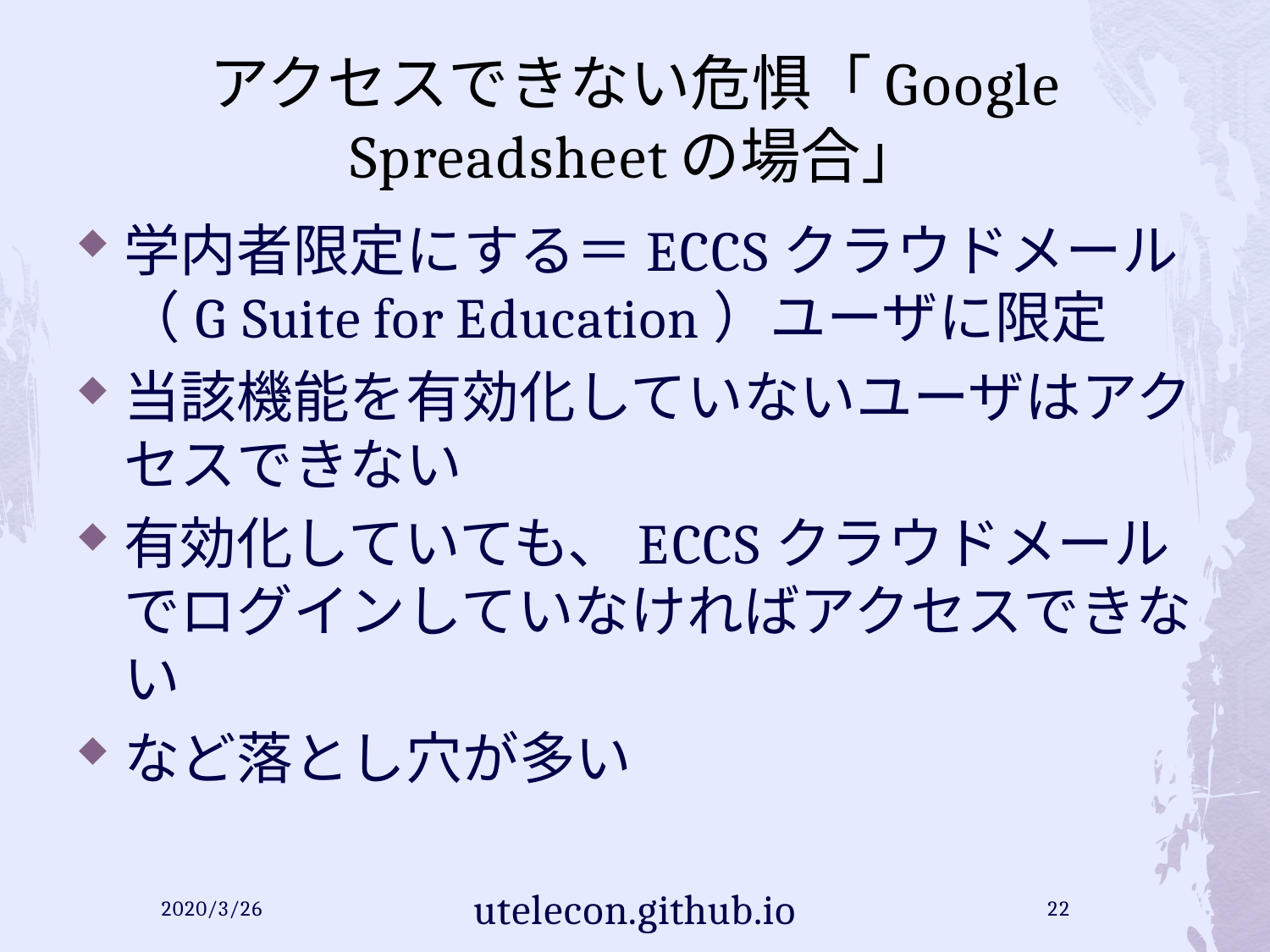

# アクセスできない危惧「Google Spreadsheetの場合」
学内者限定にする＝ECCSクラウドメール（G Suite for Education）ユーザに限定
当該機能を有効化していないユーザはアクセスできない
有効化していても、ECCSクラウドメールでログインしていなければアクセスできない
など落とし穴が多い
2020/3/26
utelecon.github.io
22